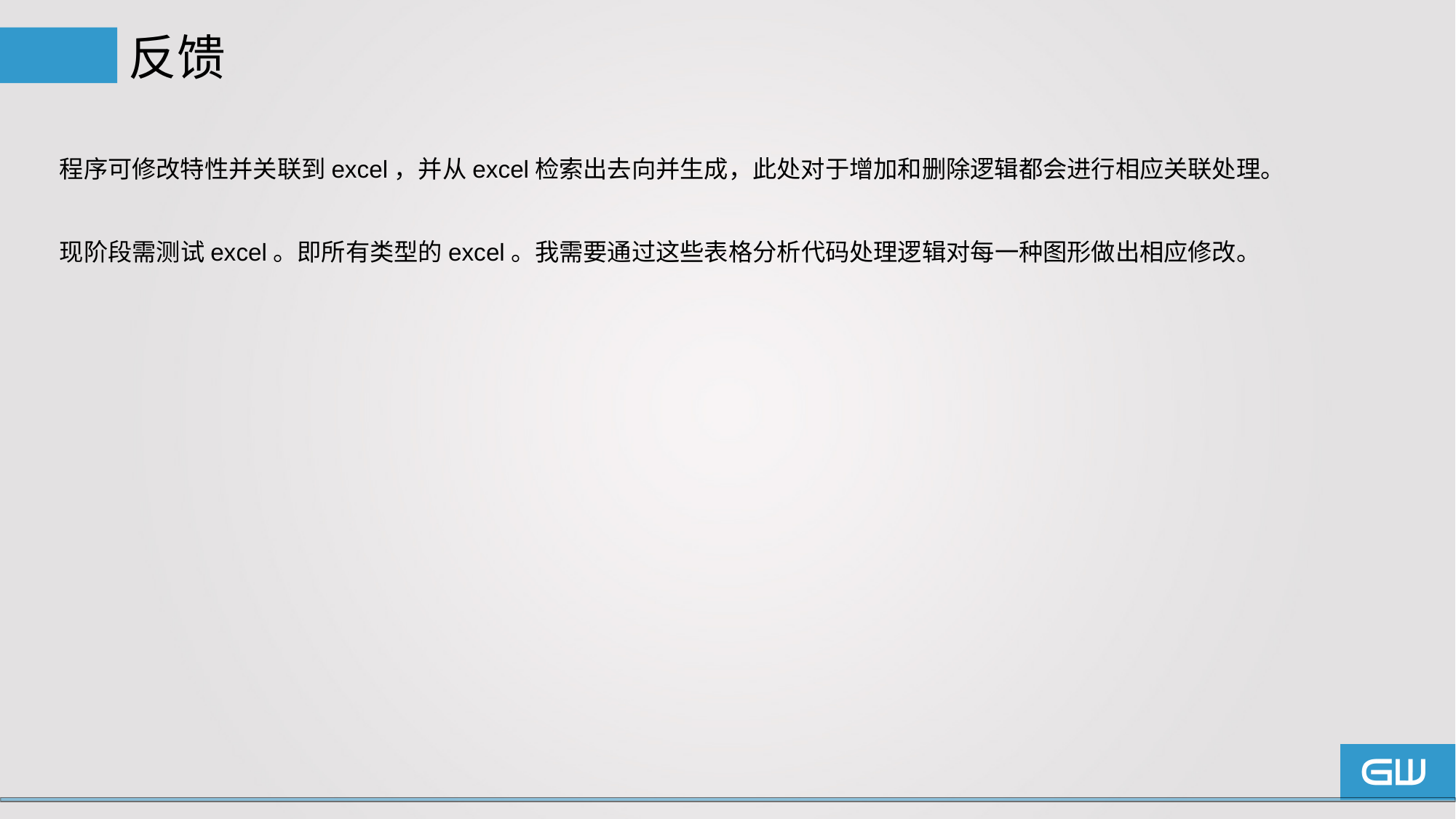

# 反馈
程序可修改特性并关联到excel，并从excel检索出去向并生成，此处对于增加和删除逻辑都会进行相应关联处理。

现阶段需测试excel。即所有类型的excel。我需要通过这些表格分析代码处理逻辑对每一种图形做出相应修改。